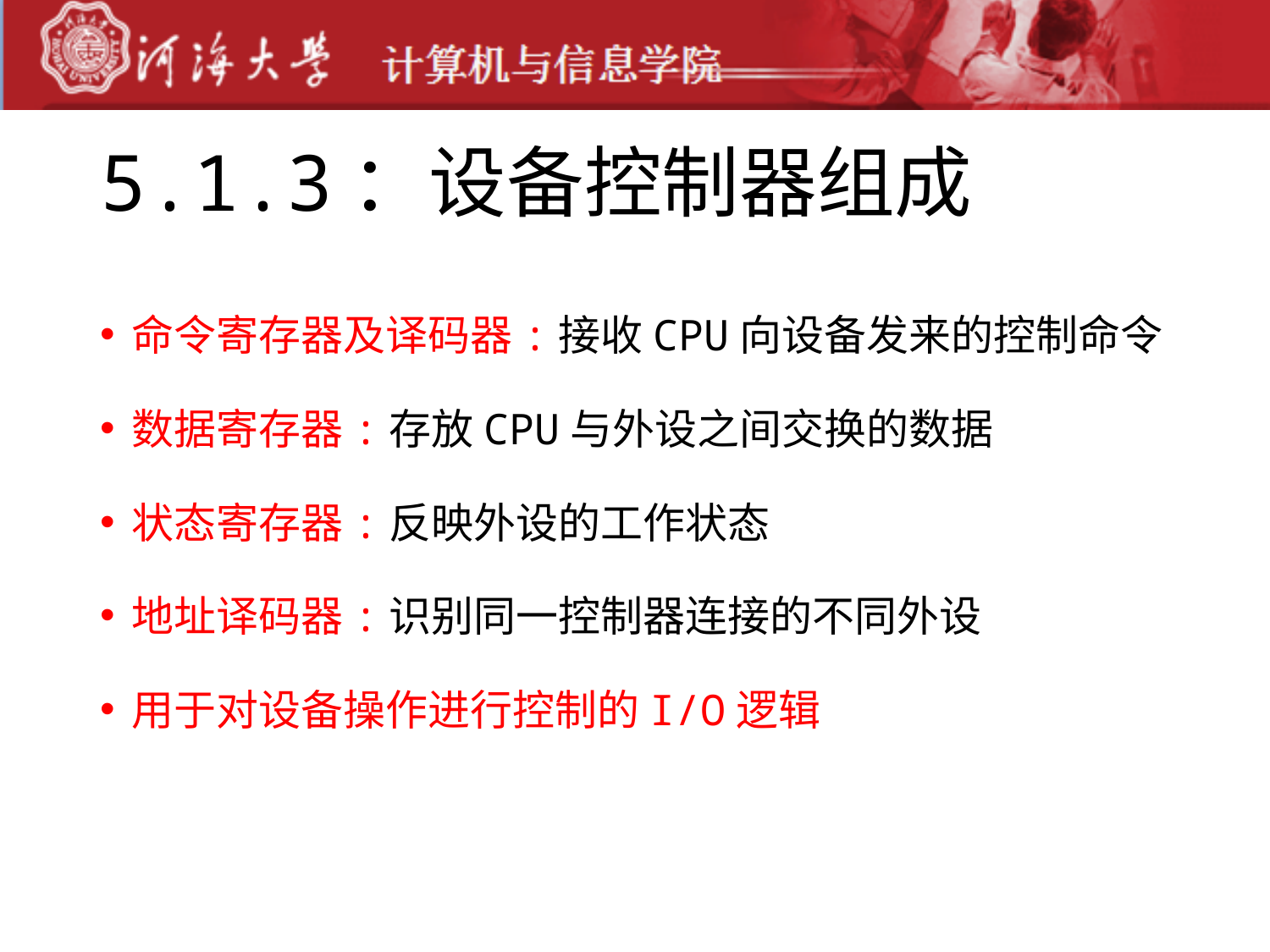

# 5.1.3：设备控制器组成
命令寄存器及译码器:接收CPU向设备发来的控制命令
数据寄存器:存放CPU与外设之间交换的数据
状态寄存器:反映外设的工作状态
地址译码器:识别同一控制器连接的不同外设
用于对设备操作进行控制的I/O逻辑